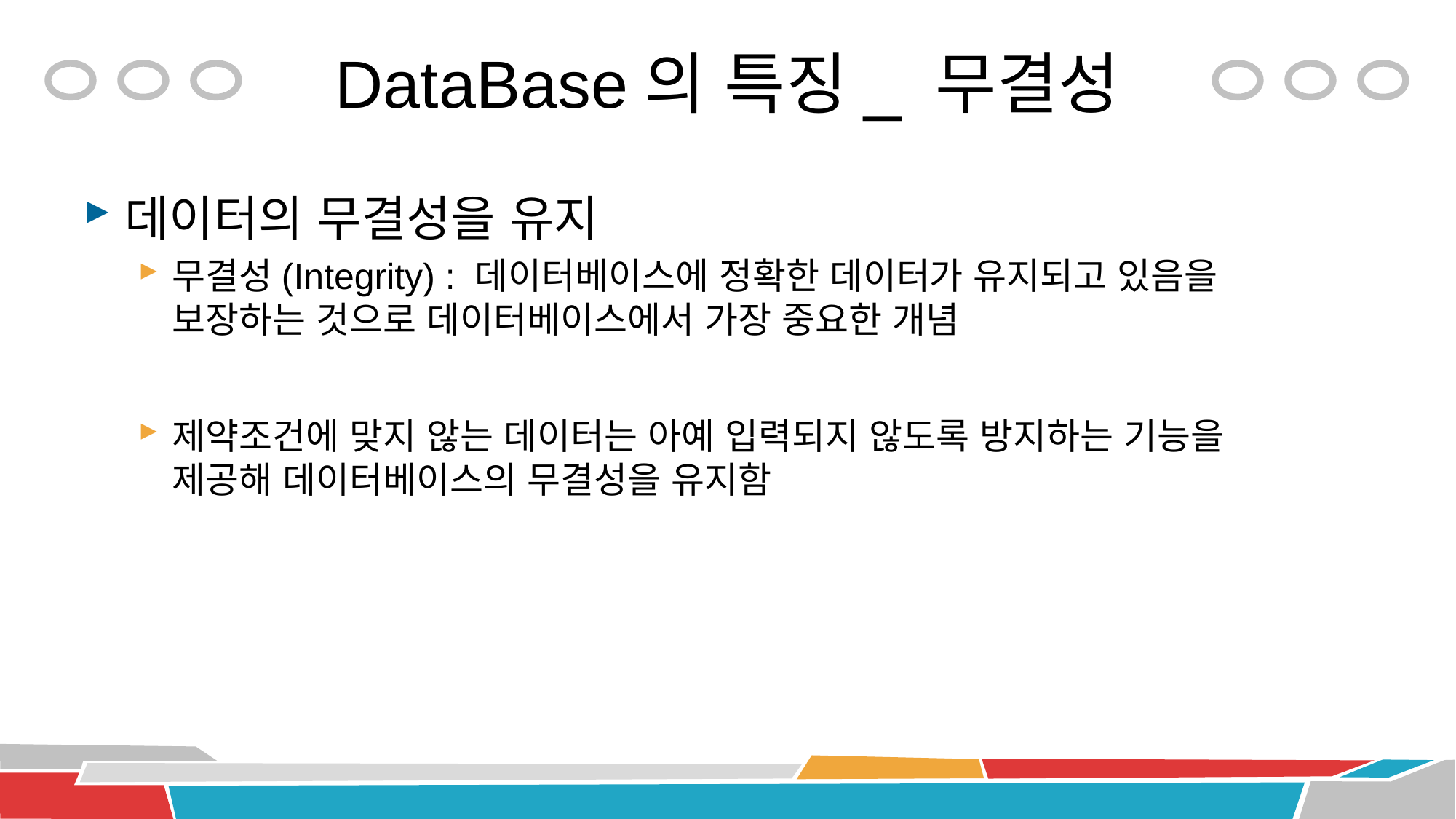

# DataBase의 특징_ 무결성
데이터의 무결성을 유지
무결성(Integrity) : 데이터베이스에 정확한 데이터가 유지되고 있음을
보장하는 것으로 데이터베이스에서 가장 중요한 개념

제약조건에 맞지 않는 데이터는 아예 입력되지 않도록 방지하는 기능을      제공해 데이터베이스의 무결성을 유지함